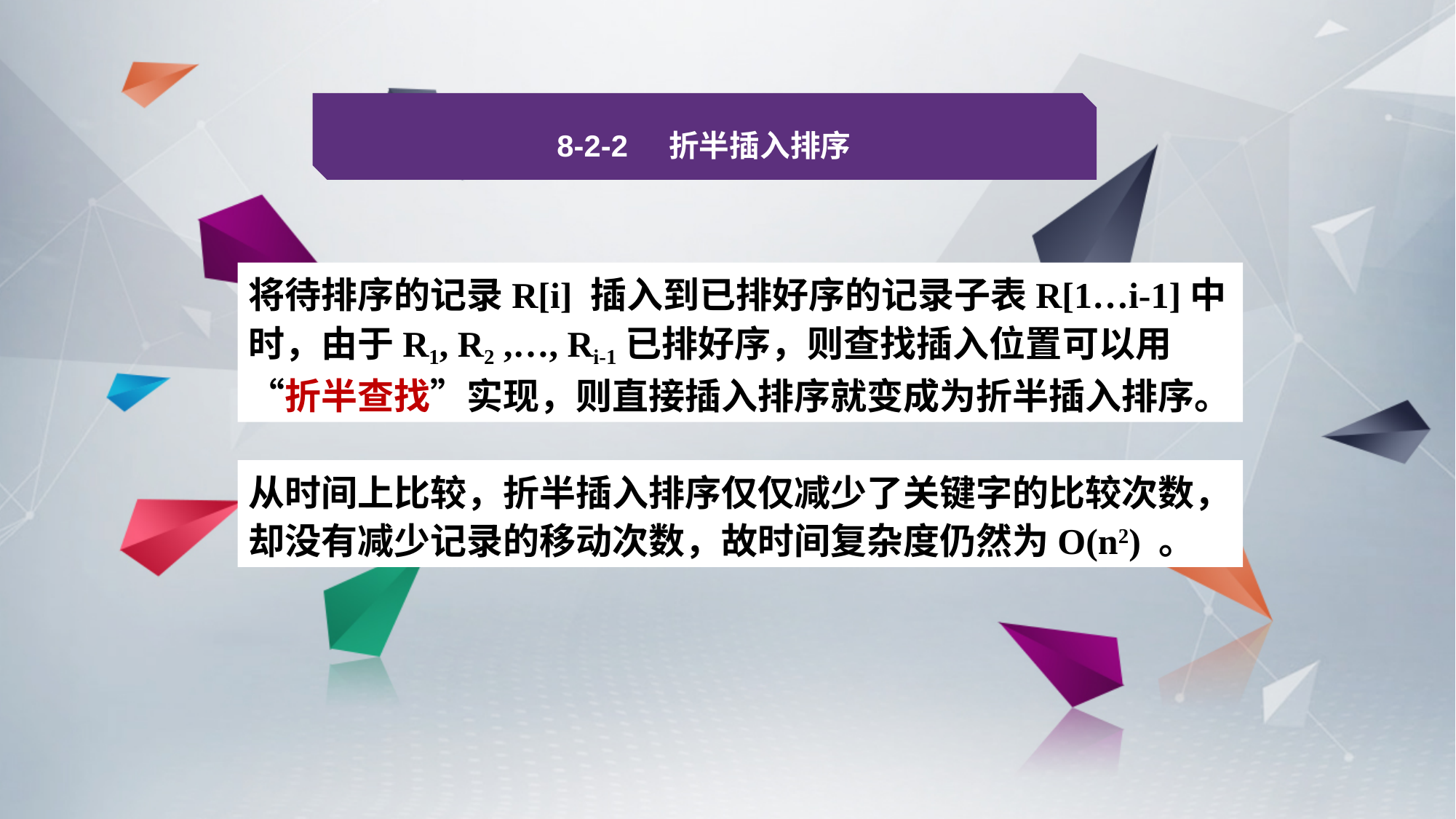

8-2-2    折半插入排序
将待排序的记录R[i] 插入到已排好序的记录子表R[1…i-1]中时，由于R1, R2 ,…, Ri-1已排好序，则查找插入位置可以用“折半查找”实现，则直接插入排序就变成为折半插入排序。
从时间上比较，折半插入排序仅仅减少了关键字的比较次数，却没有减少记录的移动次数，故时间复杂度仍然为O(n2) 。